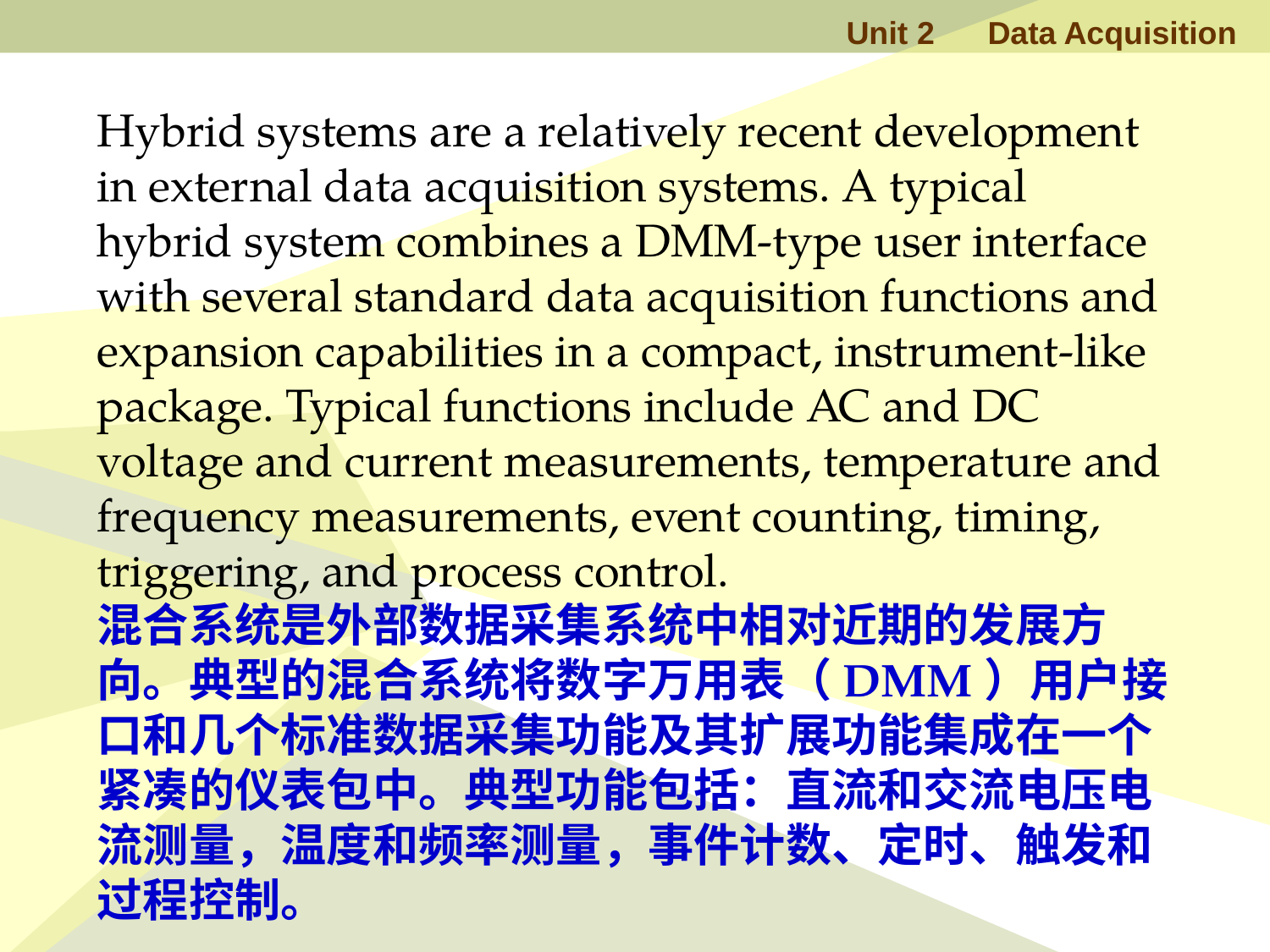

Hybrid systems are a relatively recent development in external data acquisition systems. A typical hybrid system combines a DMM-type user interface with several standard data acquisition functions and expansion capabilities in a compact, instrument-like package. Typical functions include AC and DC voltage and current measurements, temperature and frequency measurements, event counting, timing, triggering, and process control.
混合系统是外部数据采集系统中相对近期的发展方向。典型的混合系统将数字万用表（DMM）用户接口和几个标准数据采集功能及其扩展功能集成在一个紧凑的仪表包中。典型功能包括：直流和交流电压电流测量，温度和频率测量，事件计数、定时、触发和过程控制。